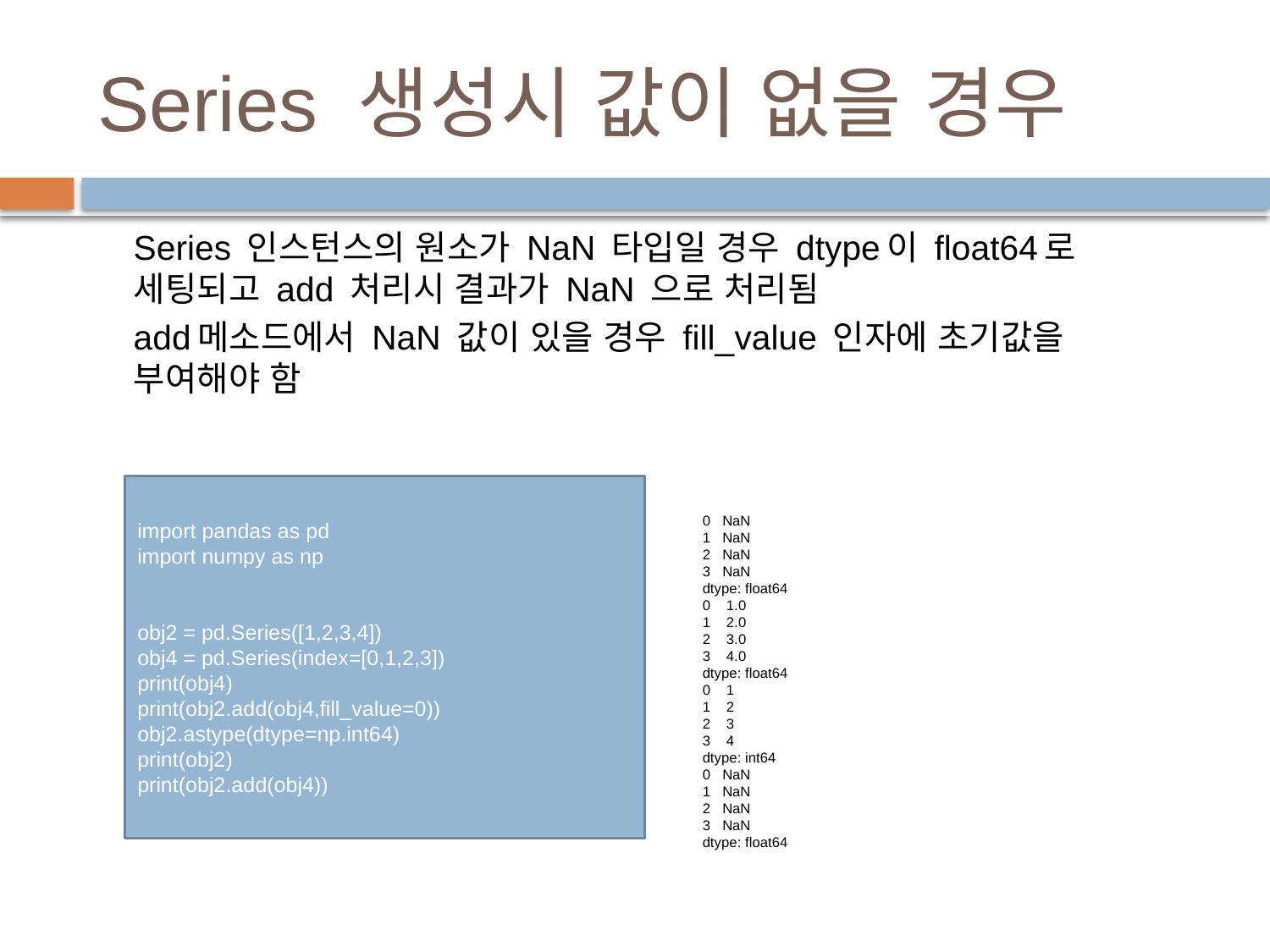

# Series 생성시 값이 없을 경우
Series 인스턴스의 원소가 NaN 타입일 경우 dtype이 float64로 세팅되고 add 처리시 결과가 NaN 으로 처리됨
add메소드에서 NaN 값이 있을 경우 fill_value 인자에 초기값을 부여해야 함
import pandas as pd
import numpy as np

obj2 = pd.Series([1,2,3,4])
obj4 = pd.Series(index=[0,1,2,3])
print(obj4)
print(obj2.add(obj4,fill_value=0))
obj2.astype(dtype=np.int64)
print(obj2)
print(obj2.add(obj4))
0   NaN
1   NaN
2   NaN
3   NaN
dtype: float64
0    1.0
1    2.0
2    3.0
3    4.0
dtype: float64
0    1
1    2
2    3
3    4
dtype: int64
0   NaN
1   NaN
2   NaN
3   NaN
dtype: float64